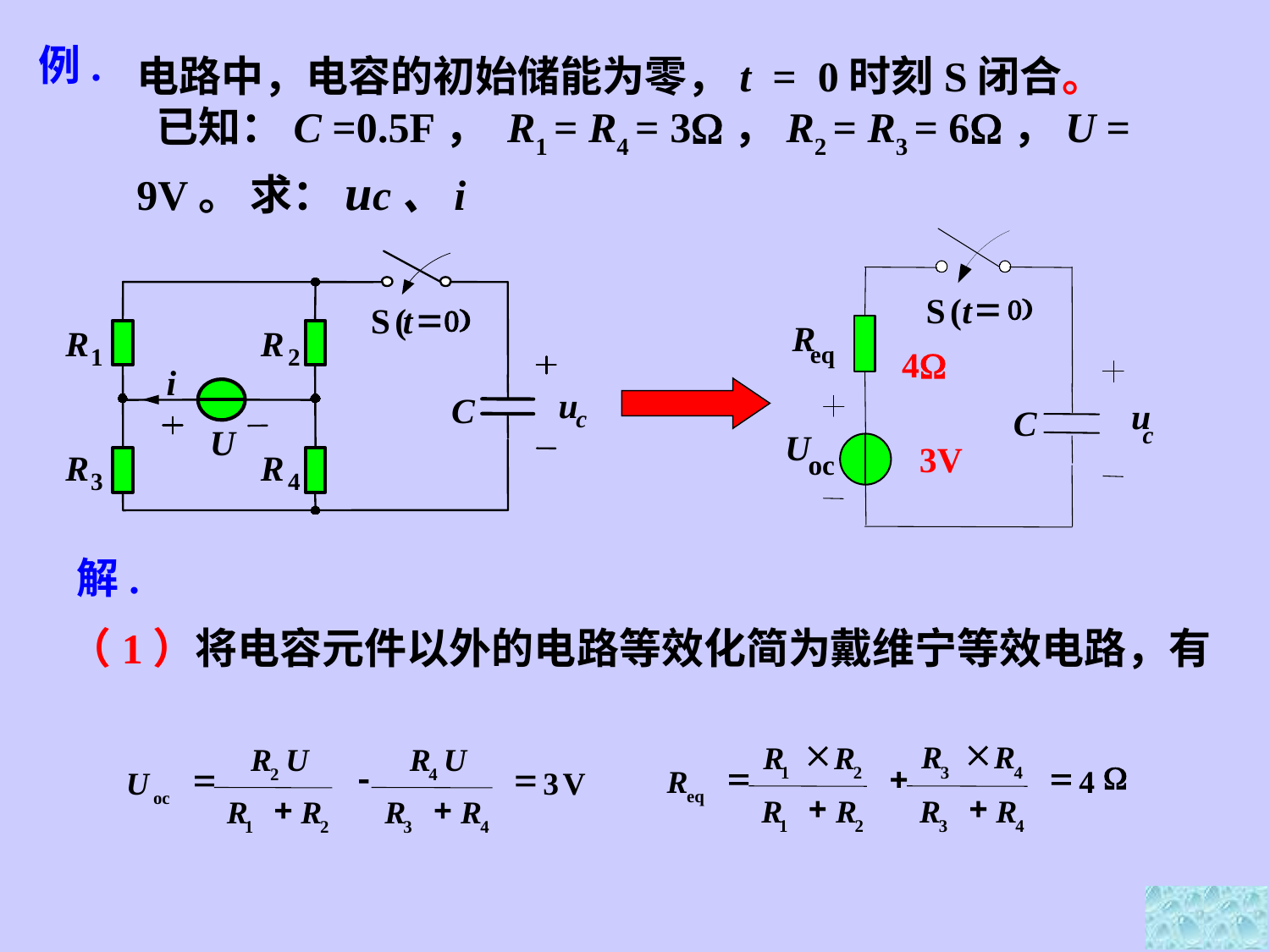

例.
电路中，电容的初始储能为零，t = 0时刻S闭合。
 已知：C =0.5F， R1 = R4 = 3Ω，R2 = R3 = 6Ω，U = 9V。 求：uc、i

=
S
(
t
0)

R
eq

u

C

c
U

oc

=
S
(
t
0)

R
R
1
2

i

u
C

c

U

R
R

3
4

4Ω

3V

解.
（1）将电容元件以外的电路等效化简为戴维宁等效电路，有
×
×

R
R
R
R
=
+
=
Ω
3
4
1
2
R
4
eq

+
+
R
R
R
R
1
2
3
4

R
U
R
U
=
−
=
2
4
U
3
V
oc

+
+
R
R
R
R
1
2
3
4